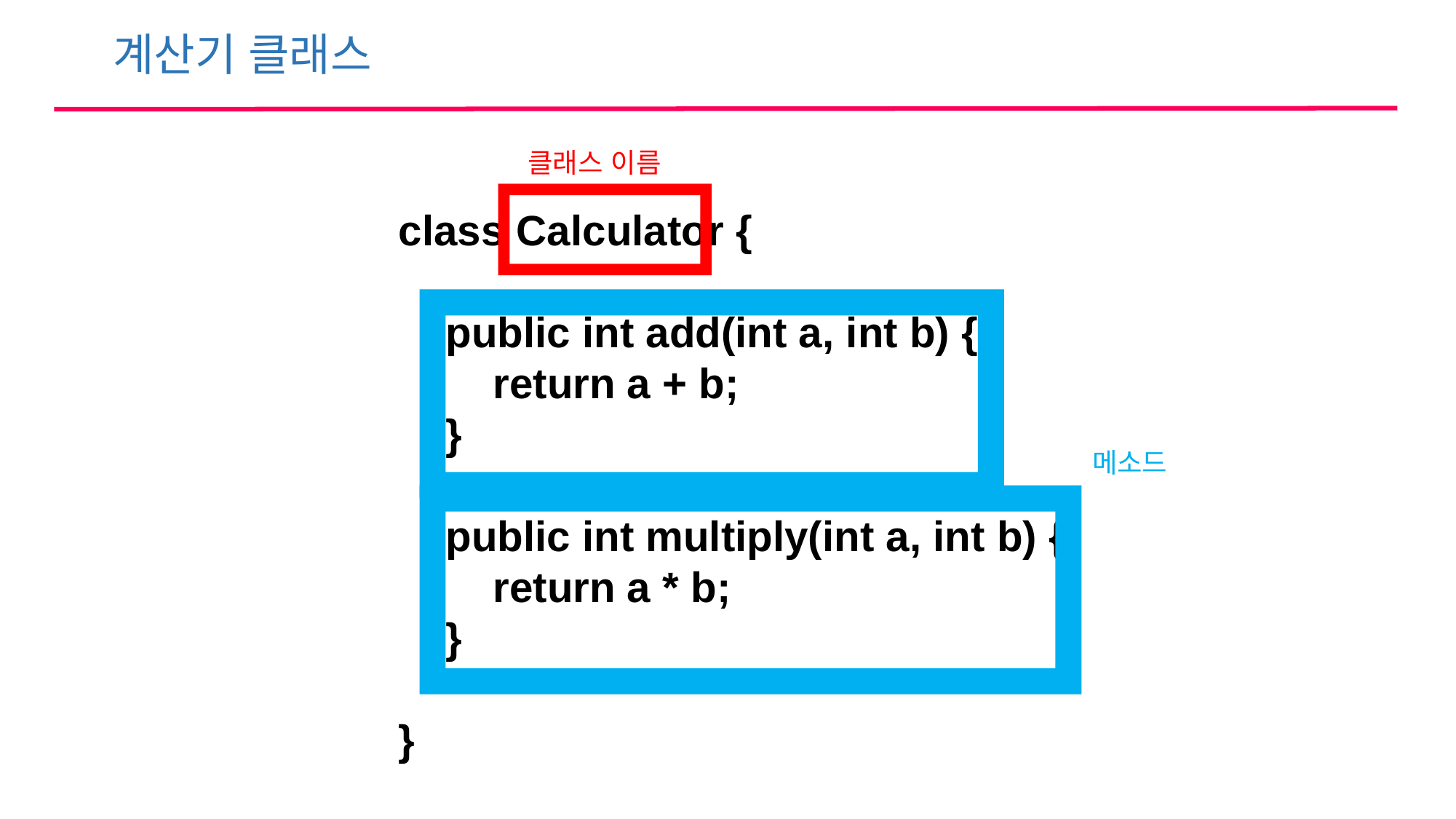

계산기 클래스
클래스 이름

class Calculator {

    public int add(int a, int b) {
        return a + b;
    }

    public int multiply(int a, int b) {
        return a * b;
    }

}

메소드